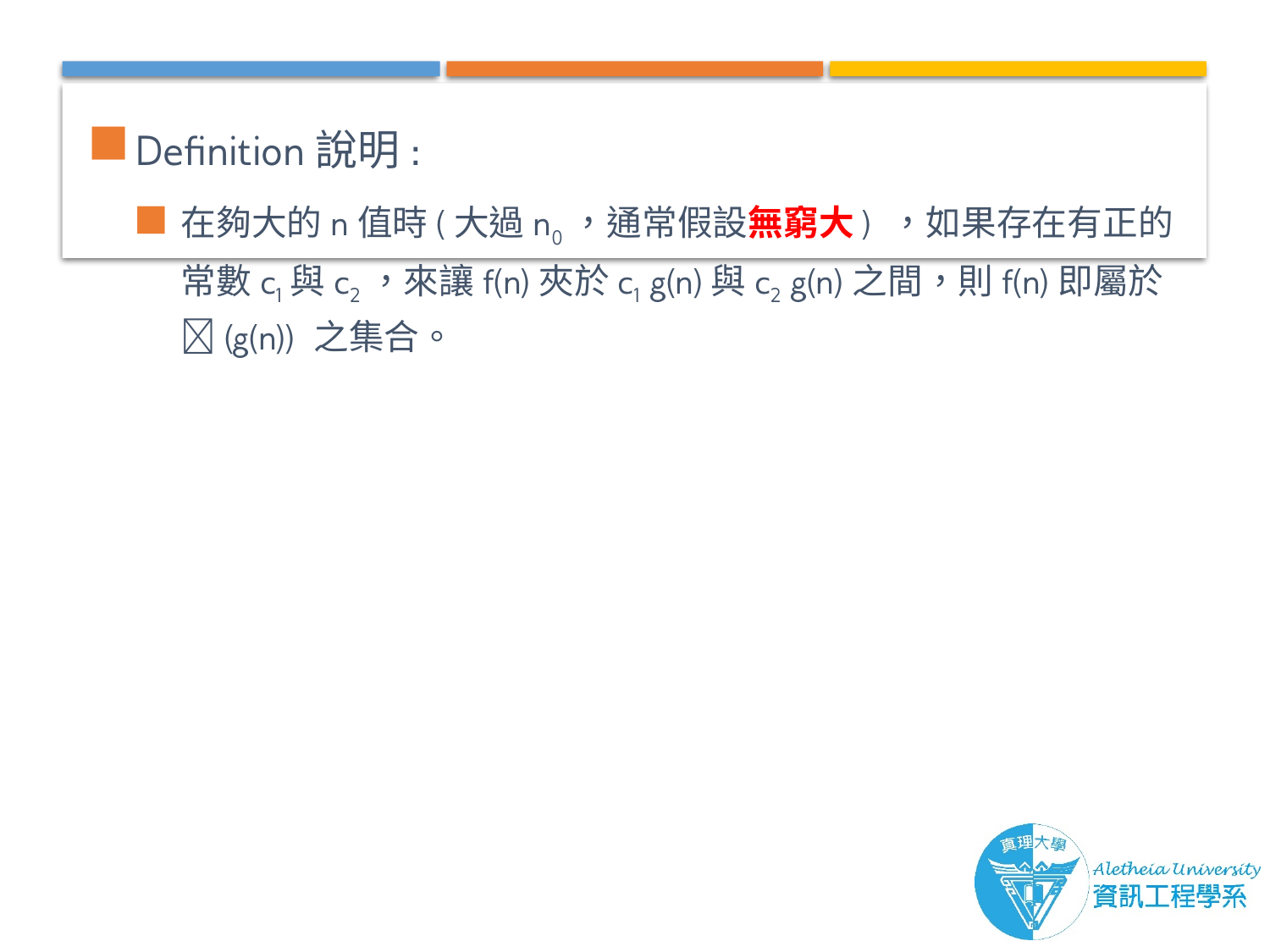

Definition說明:
在夠大的n值時(大過n0，通常假設無窮大) ，如果存在有正的常數c1與c2，來讓f(n)夾於c1 g(n)與c2 g(n)之間，則f(n)即屬於θ(g(n)) 之集合。